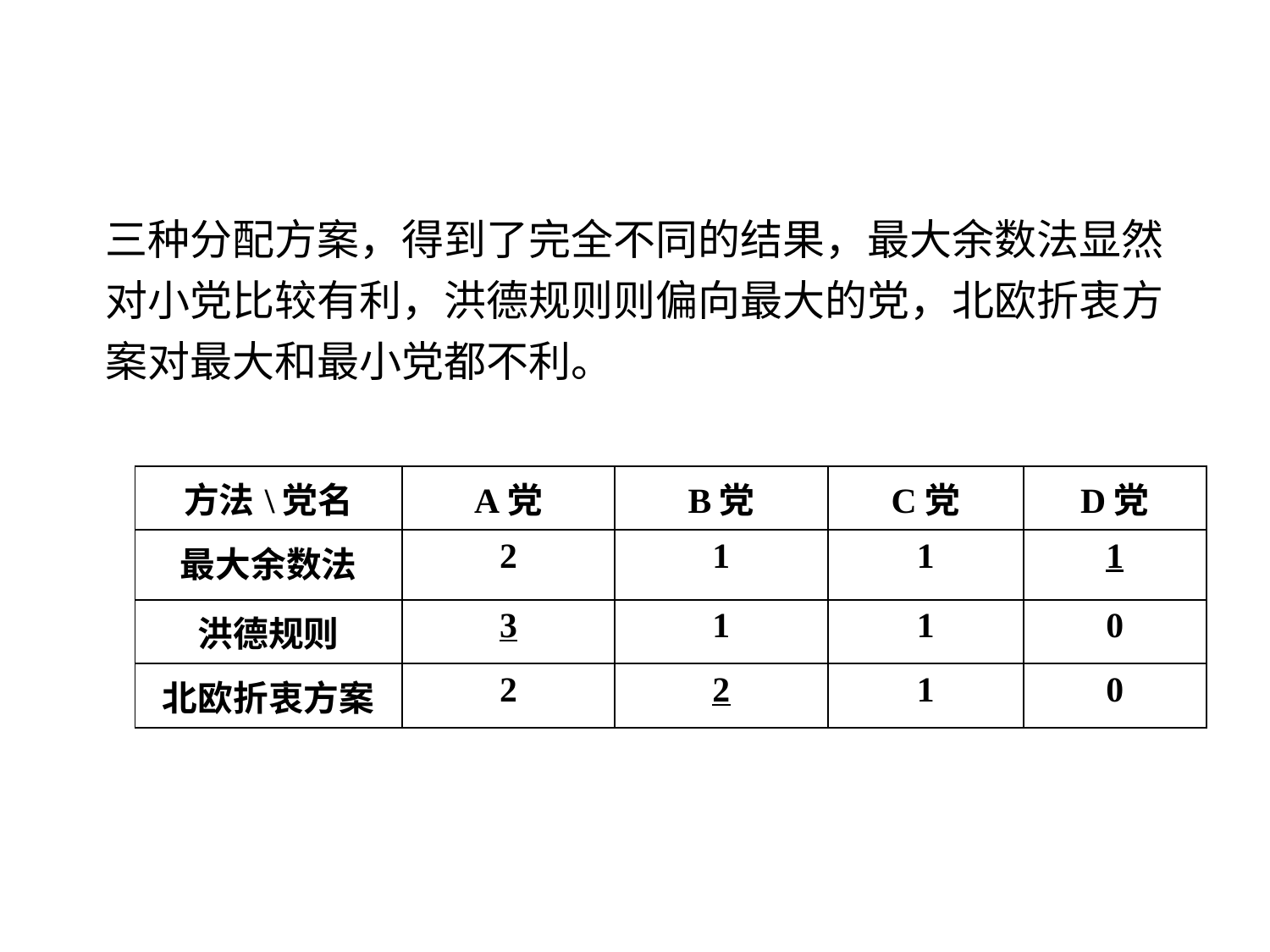

三种分配方案，得到了完全不同的结果，最大余数法显然对小党比较有利，洪德规则则偏向最大的党，北欧折衷方案对最大和最小党都不利。
| 方法\党名 | A党 | B党 | C党 | D党 |
| --- | --- | --- | --- | --- |
| 最大余数法 | 2 | 1 | 1 | 1 |
| 洪德规则 | 3 | 1 | 1 | 0 |
| 北欧折衷方案 | 2 | 2 | 1 | 0 |